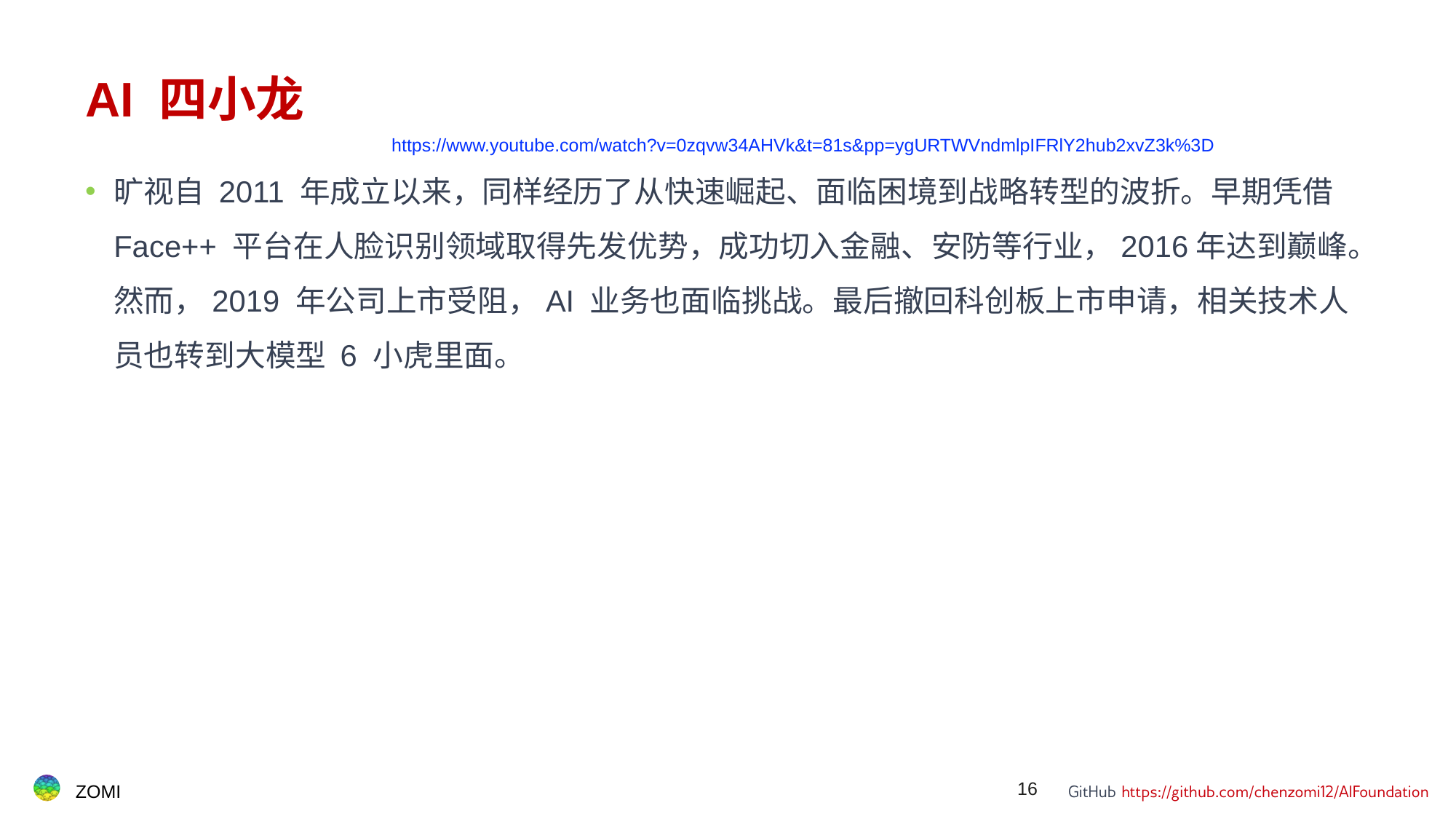

# AI 四小龙
https://www.youtube.com/watch?v=0zqvw34AHVk&t=81s&pp=ygURTWVndmlpIFRlY2hub2xvZ3k%3D
旷视自 2011 年成立以来，同样经历了从快速崛起、面临困境到战略转型的波折。早期凭借 Face++ 平台在人脸识别领域取得先发优势，成功切入金融、安防等行业，2016年达到巅峰。然而，2019 年公司上市受阻，AI 业务也面临挑战。最后撤回科创板上市申请，相关技术人员也转到大模型 6 小虎里面。